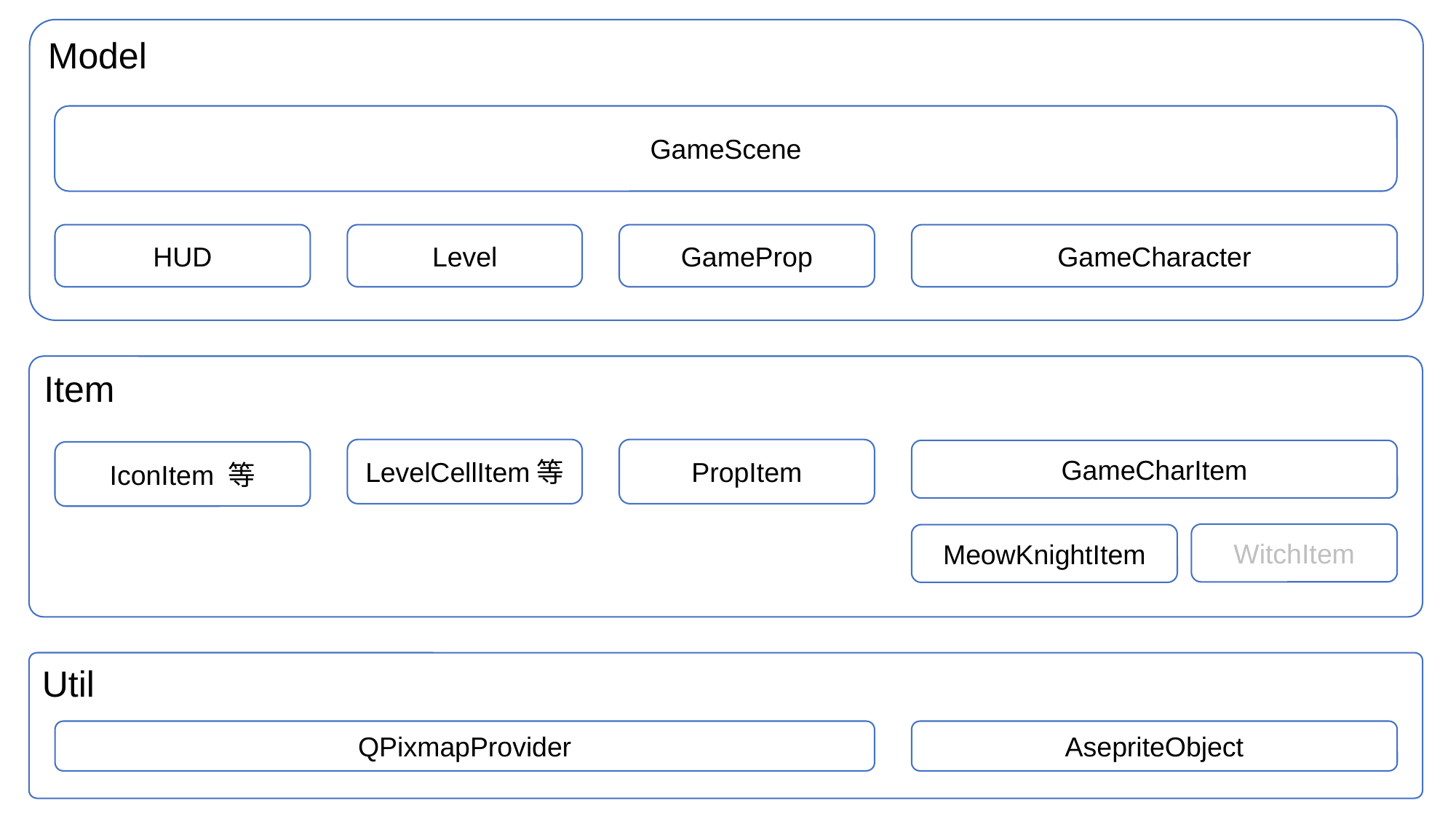

Model
GameScene
GameProp
Level
HUD
GameCharacter
Item
LevelCellItem等
PropItem
GameCharItem
IconItem 等
WitchItem
MeowKnightItem
Util
QPixmapProvider
AsepriteObject